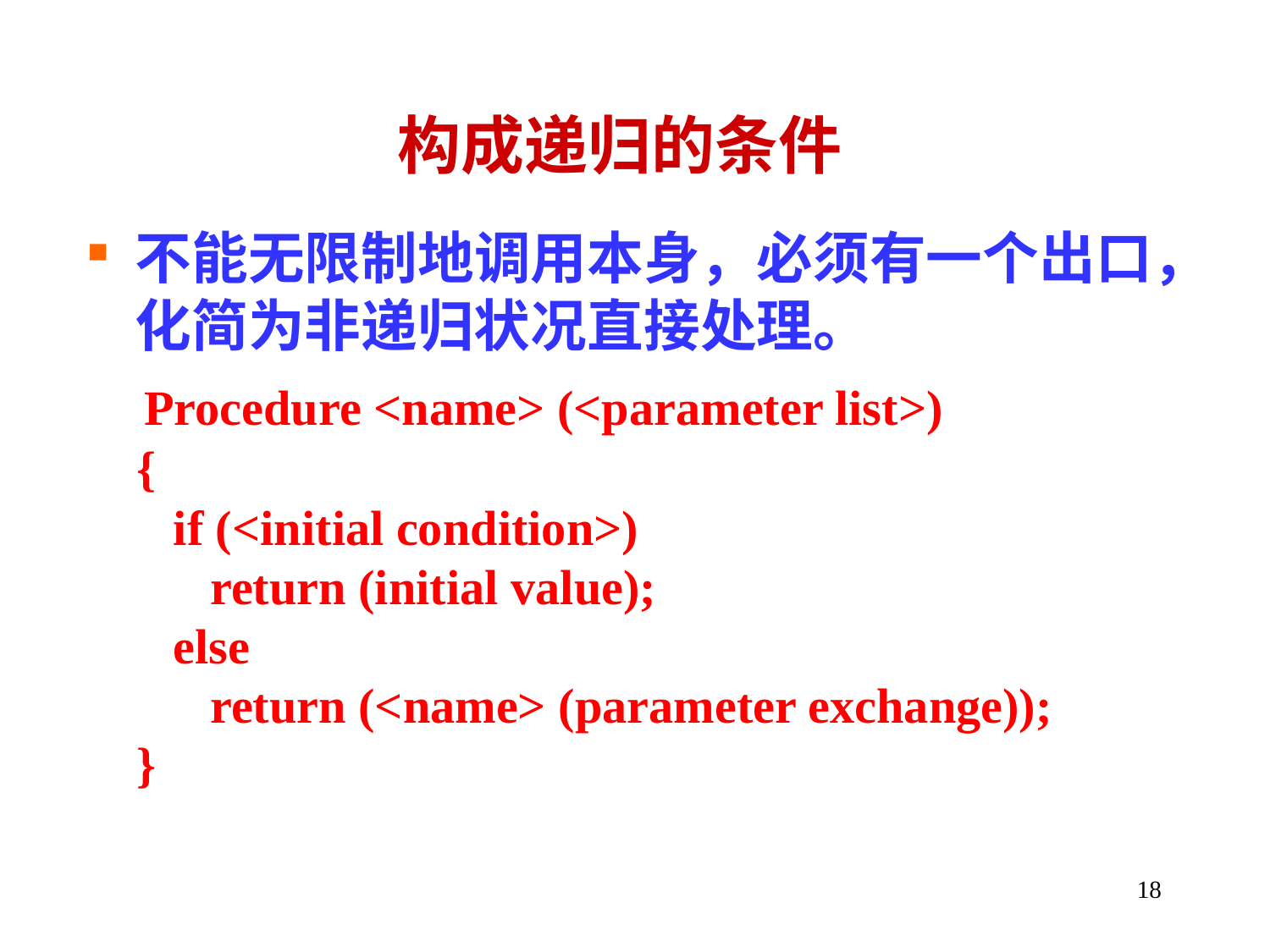

构成递归的条件
不能无限制地调用本身，必须有一个出口，化简为非递归状况直接处理。
    Procedure <name> (<parameter list>)
    {
       if (<initial condition>)
          return (initial value);
       else
          return (<name> (parameter exchange));
    }
18